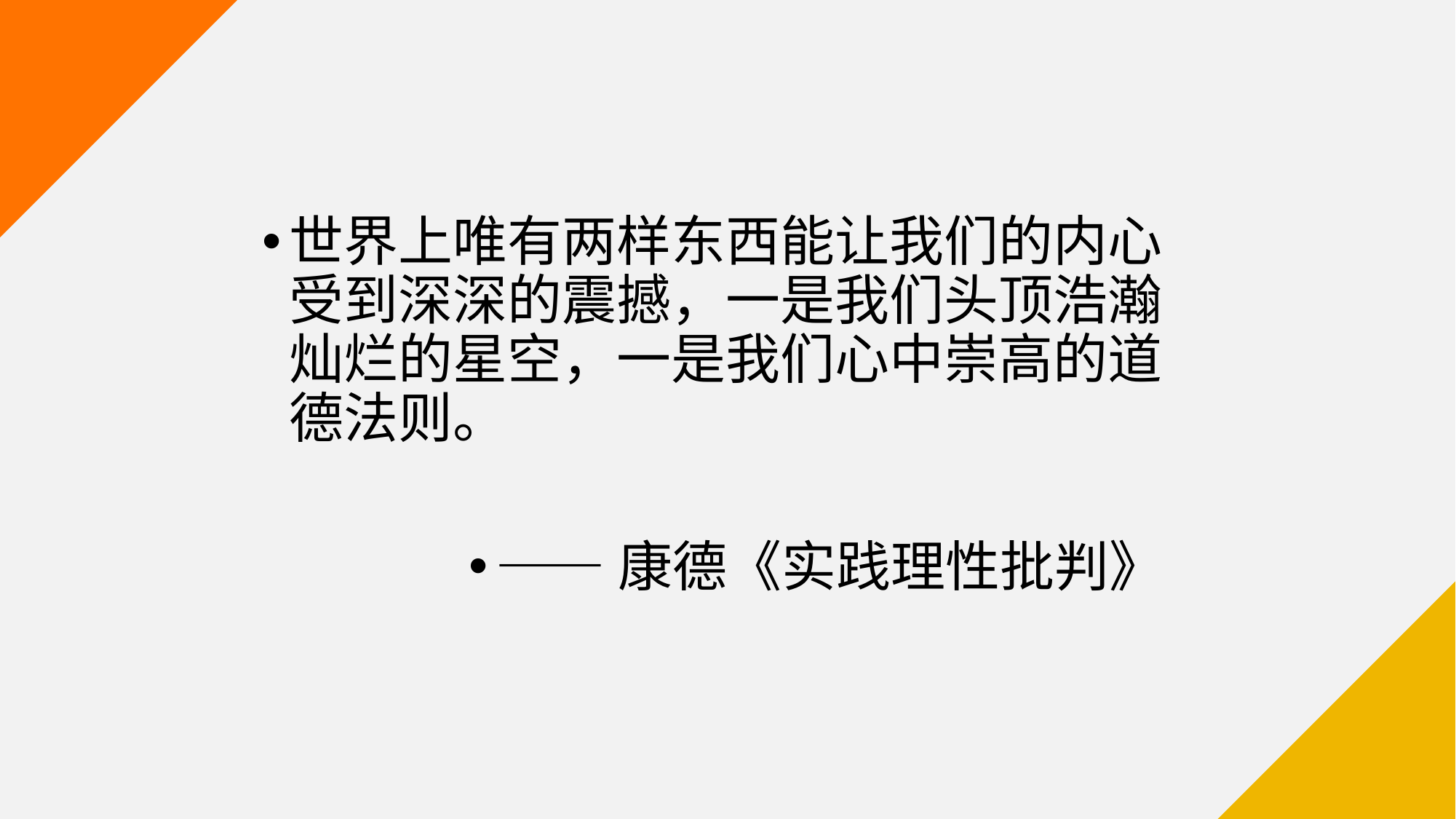

世界上唯有两样东西能让我们的内心受到深深的震撼，一是我们头顶浩瀚灿烂的星空，一是我们心中崇高的道德法则。

——康德《实践理性批判》